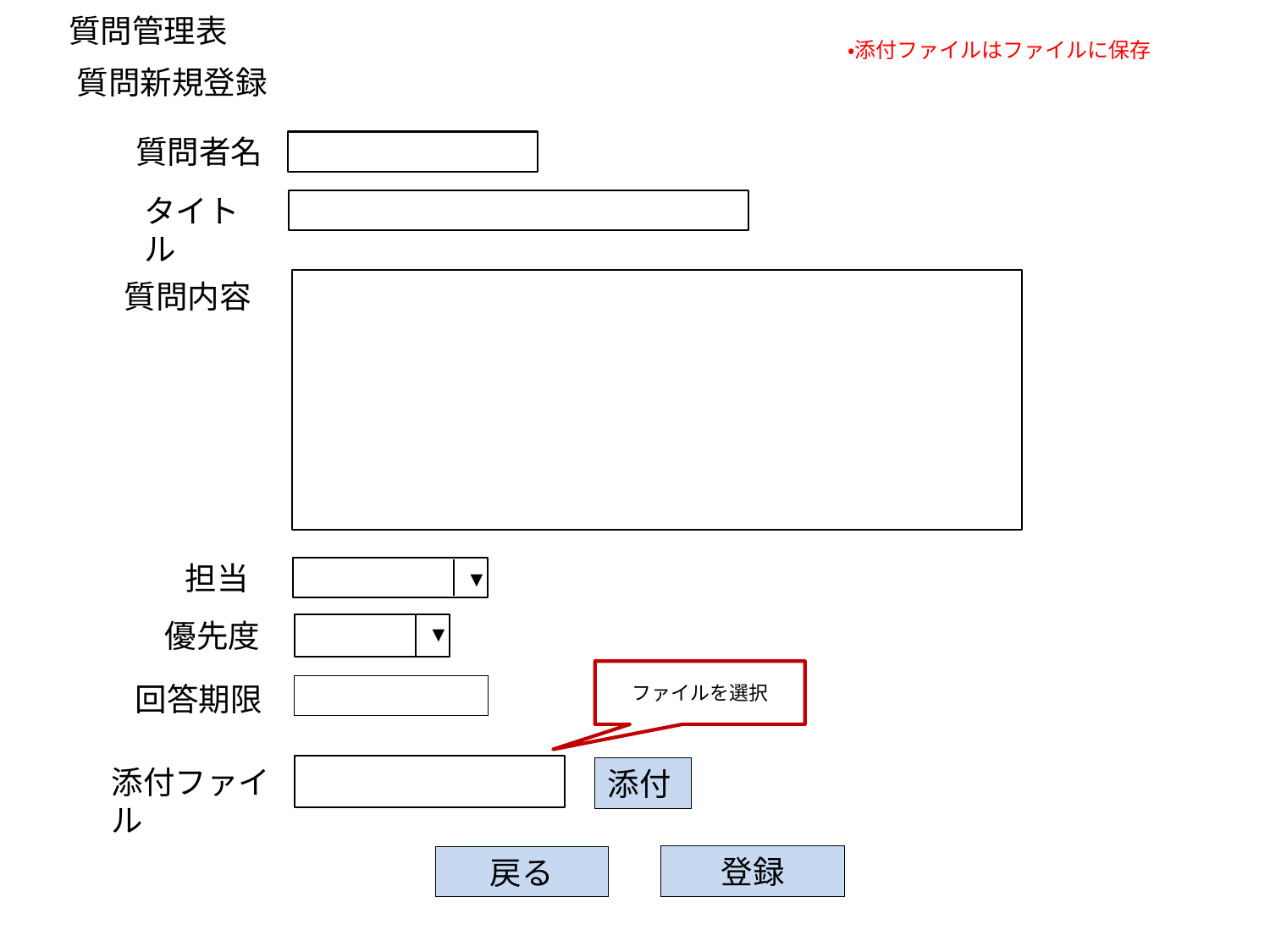

質問管理表
・添付ファイルはファイルに保存
質問新規登録
質問者名

タイトル

質問内容

担当

▼
優先度

▼
ファイルを選択
回答期限

添付ファイル

添付
登録
戻る